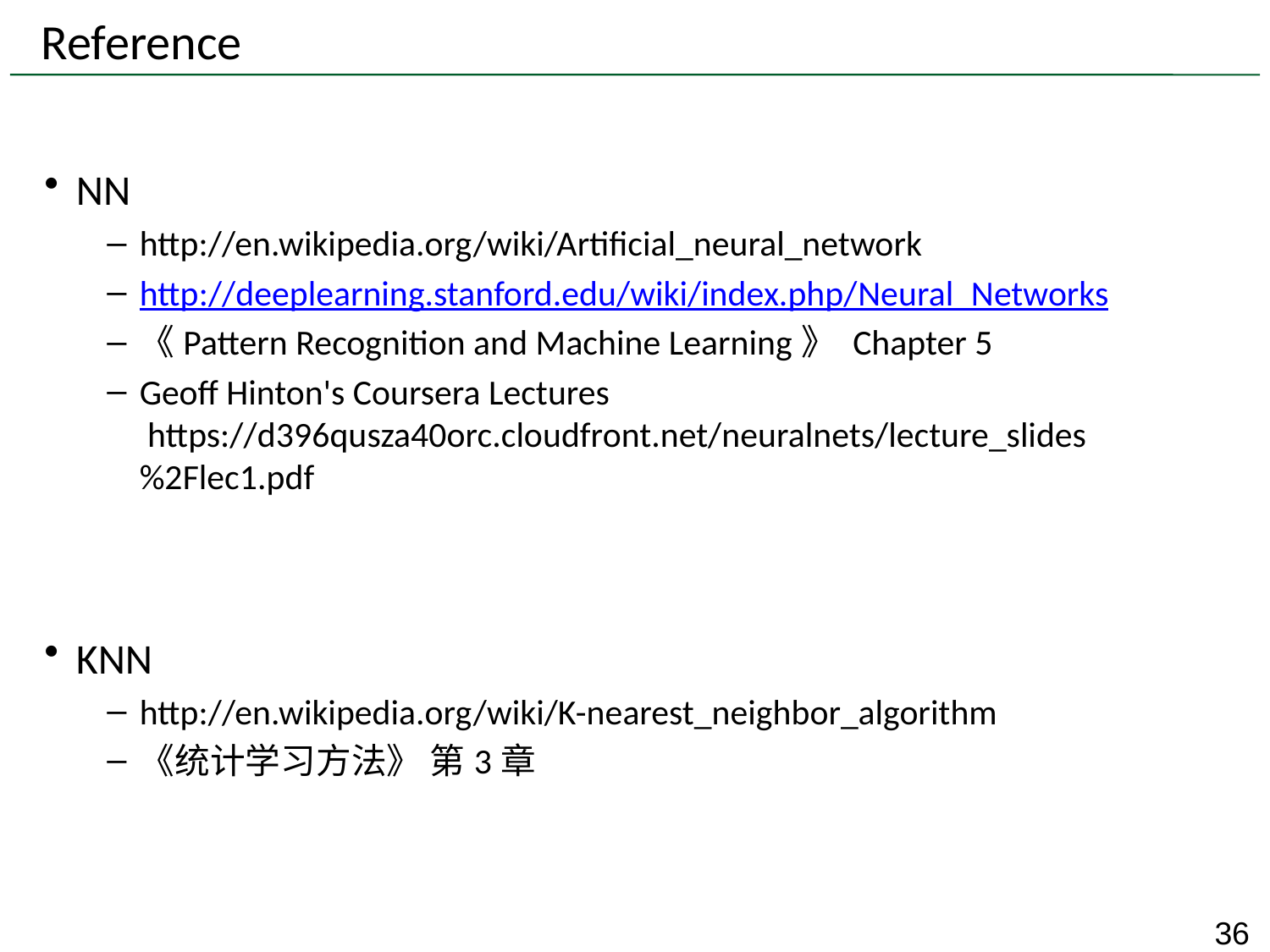

# Reference
NN
http://en.wikipedia.org/wiki/Artificial_neural_network
http://deeplearning.stanford.edu/wiki/index.php/Neural_Networks
《Pattern Recognition and Machine Learning》 Chapter 5
Geoff Hinton's Coursera Lectures  https://d396qusza40orc.cloudfront.net/neuralnets/lecture_slides%2Flec1.pdf

KNN
http://en.wikipedia.org/wiki/K-nearest_neighbor_algorithm
《统计学习方法》 第3章

36